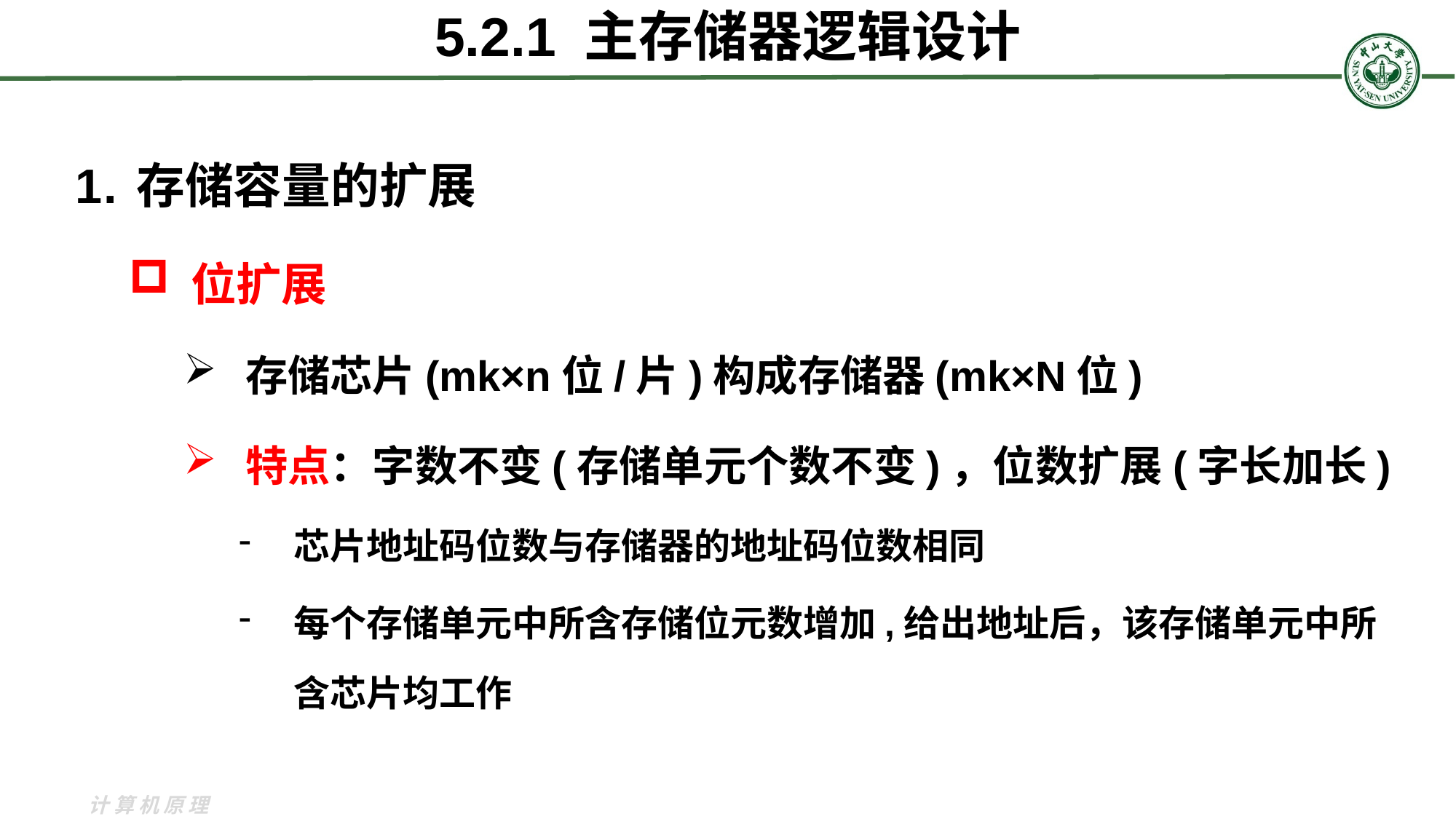

5.2.1 主存储器逻辑设计
存储容量的扩展
位扩展
存储芯片(mk×n位/片)构成存储器(mk×N位)
特点：字数不变(存储单元个数不变)，位数扩展(字长加长)
芯片地址码位数与存储器的地址码位数相同
每个存储单元中所含存储位元数增加,给出地址后，该存储单元中所含芯片均工作